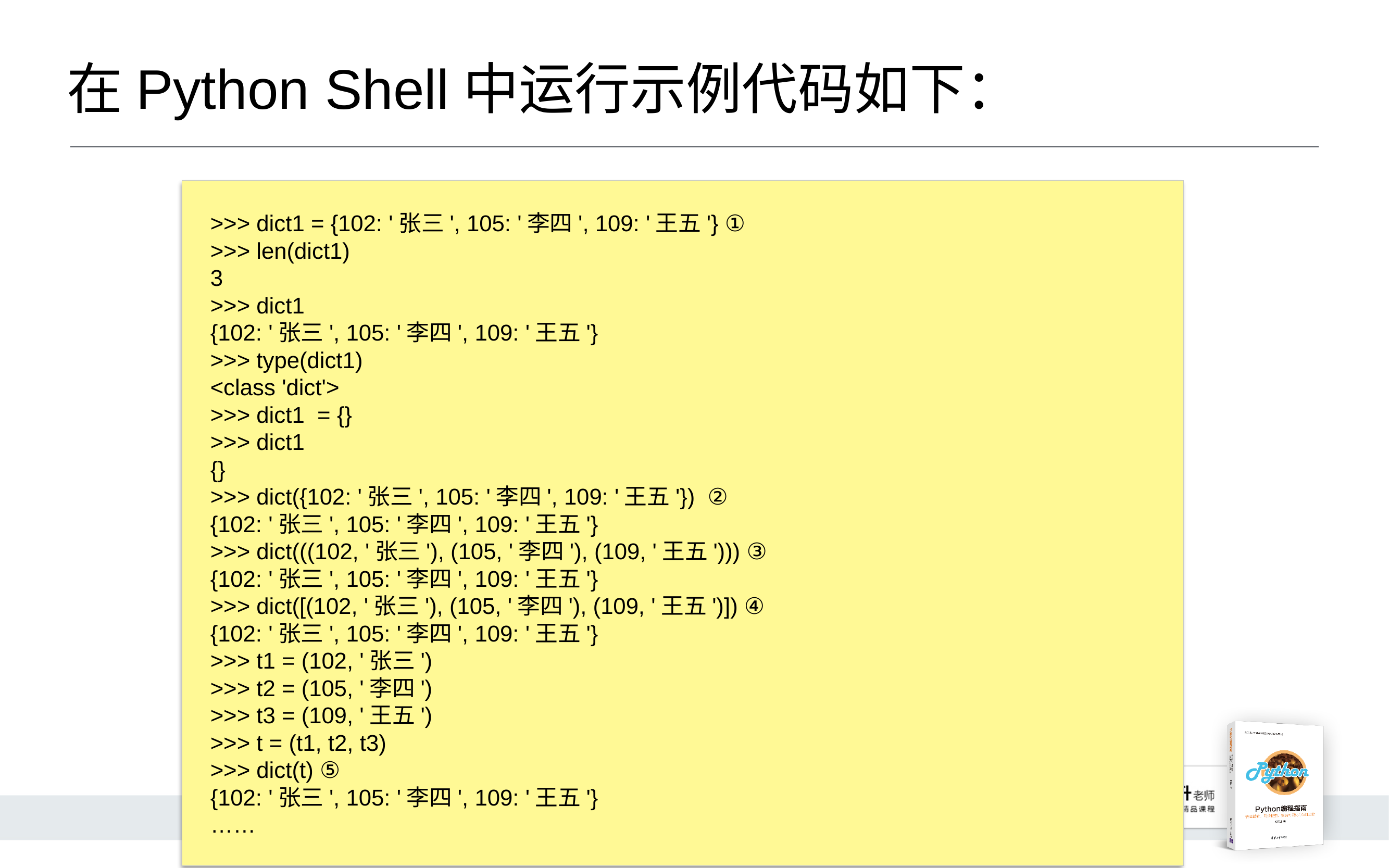

# 在Python Shell中运行示例代码如下：
>>> dict1 = {102: '张三', 105: '李四', 109: '王五'} ①
>>> len(dict1)
3
>>> dict1
{102: '张三', 105: '李四', 109: '王五'}
>>> type(dict1)
<class 'dict'>
>>> dict1  = {}
>>> dict1
{}
>>> dict({102: '张三', 105: '李四', 109: '王五'})  ②
{102: '张三', 105: '李四', 109: '王五'}
>>> dict(((102, '张三'), (105, '李四'), (109, '王五'))) ③
{102: '张三', 105: '李四', 109: '王五'}
>>> dict([(102, '张三'), (105, '李四'), (109, '王五')]) ④
{102: '张三', 105: '李四', 109: '王五'}
>>> t1 = (102, '张三')
>>> t2 = (105, '李四')
>>> t3 = (109, '王五')
>>> t = (t1, t2, t3)
>>> dict(t) ⑤
{102: '张三', 105: '李四', 109: '王五'}
……